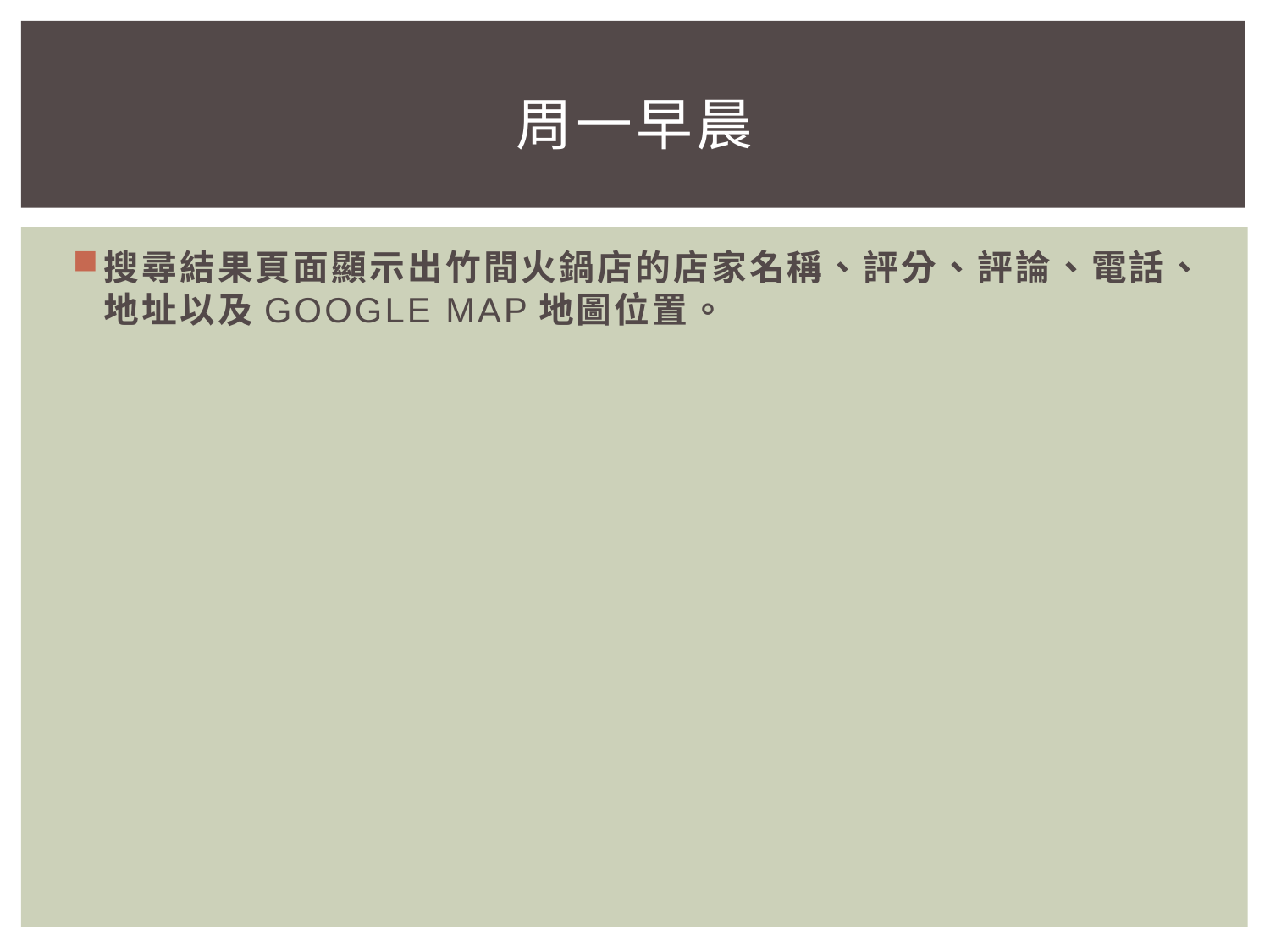

# 周一早晨
搜尋結果頁面顯示出竹間火鍋店的店家名稱、評分、評論、電話、地址以及GOOGLE MAP地圖位置。